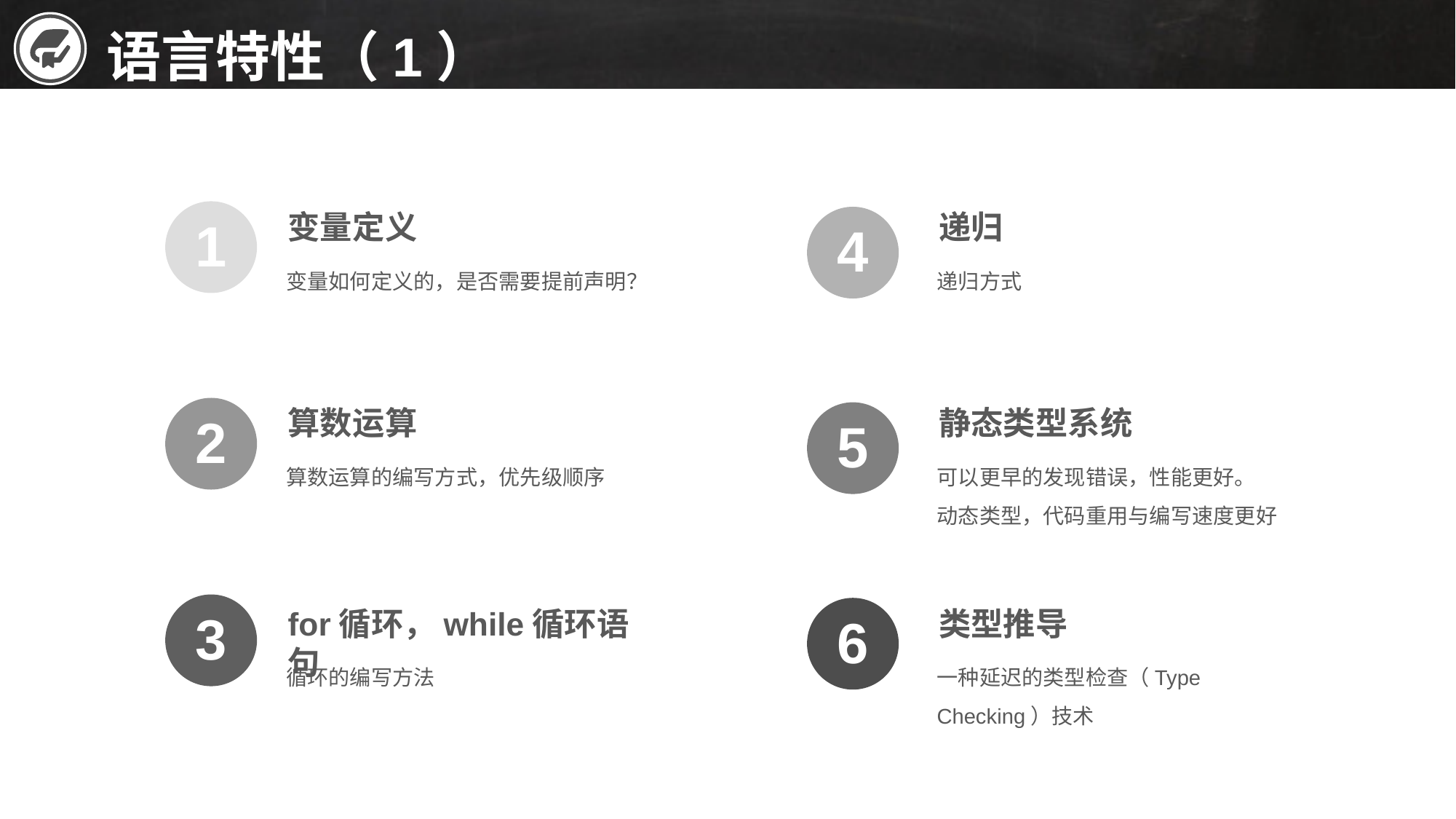

语言特性（1）

变量定义
递归
1

4
变量如何定义的，是否需要提前声明？
递归方式
算数运算
静态类型系统

2

5
算数运算的编写方式，优先级顺序
可以更早的发现错误，性能更好。
动态类型，代码重用与编写速度更好

for循环，while循环语句
3

类型推导
6
循环的编写方法
一种延迟的类型检查（Type Checking）技术